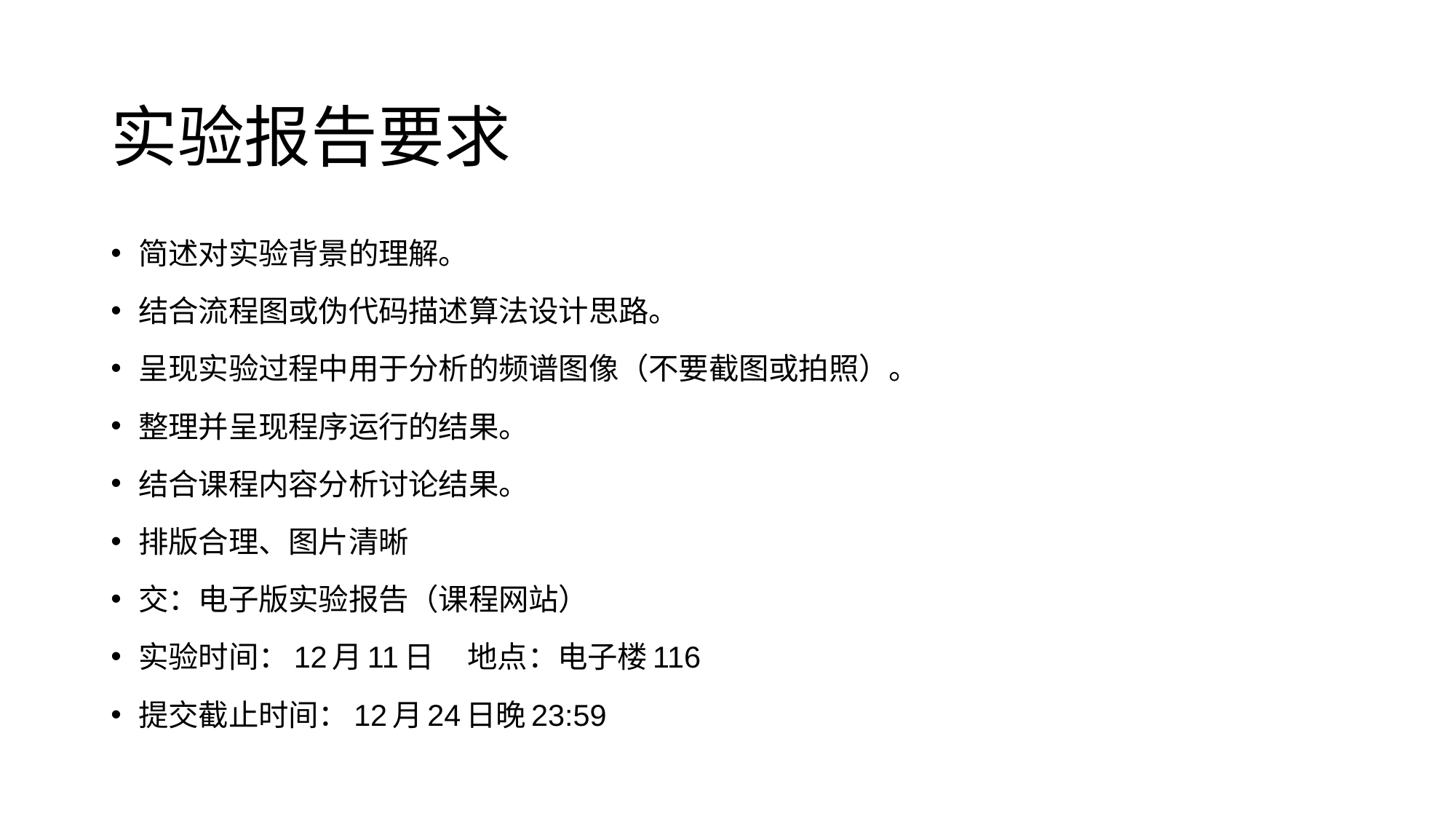

# 实验报告要求
简述对实验背景的理解。
结合流程图或伪代码描述算法设计思路。
呈现实验过程中用于分析的频谱图像（不要截图或拍照）。
整理并呈现程序运行的结果。
结合课程内容分析讨论结果。
排版合理、图片清晰
交：电子版实验报告（课程网站）
实验时间：12月11日     地点：电子楼116
提交截止时间：12月24日晚23:59